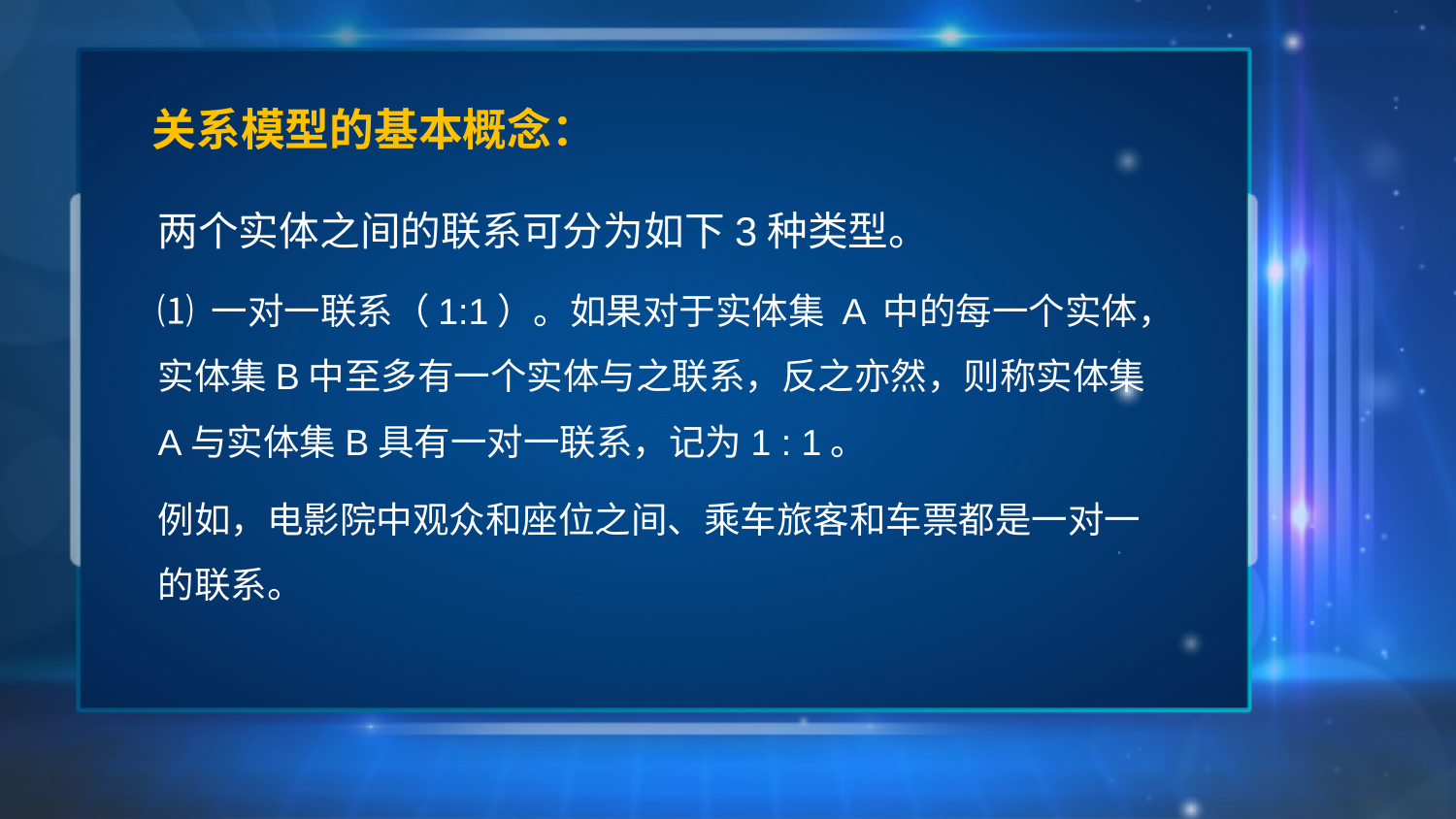

# 关系模型的基本概念：
两个实体之间的联系可分为如下3种类型。
⑴ 一对一联系（1:1）。如果对于实体集 A 中的每一个实体，实体集B中至多有一个实体与之联系，反之亦然，则称实体集A与实体集B具有一对一联系，记为1 : 1。
例如，电影院中观众和座位之间、乘车旅客和车票都是一对一的联系。